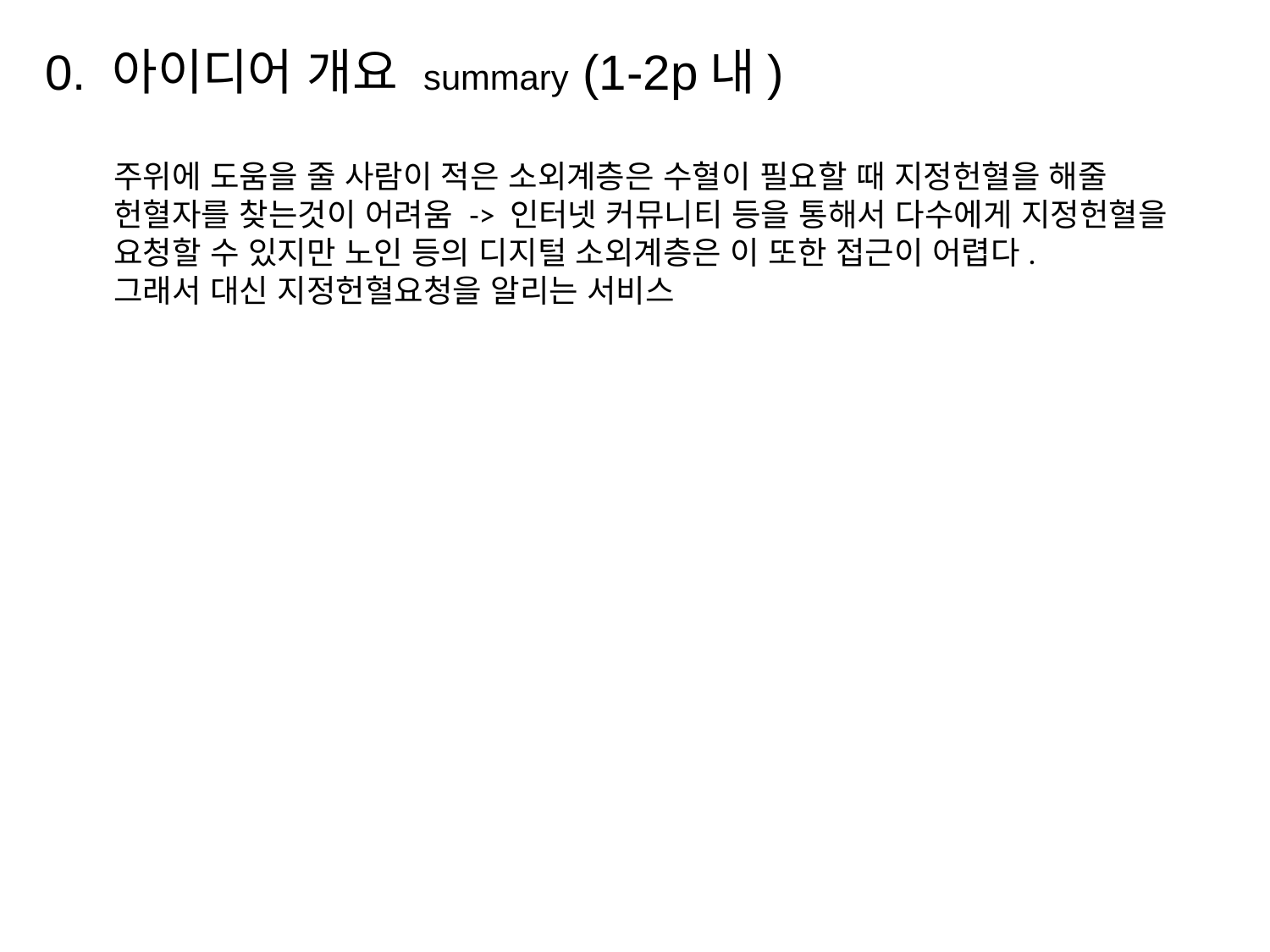

# 0. 아이디어 개요 summary (1-2p내)
주위에 도움을 줄 사람이 적은 소외계층은 수혈이 필요할 때 지정헌혈을 해줄
헌혈자를 찾는것이 어려움 -> 인터넷 커뮤니티 등을 통해서 다수에게 지정헌혈을
요청할 수 있지만 노인 등의 디지털 소외계층은 이 또한 접근이 어렵다.
그래서 대신 지정헌혈요청을 알리는 서비스